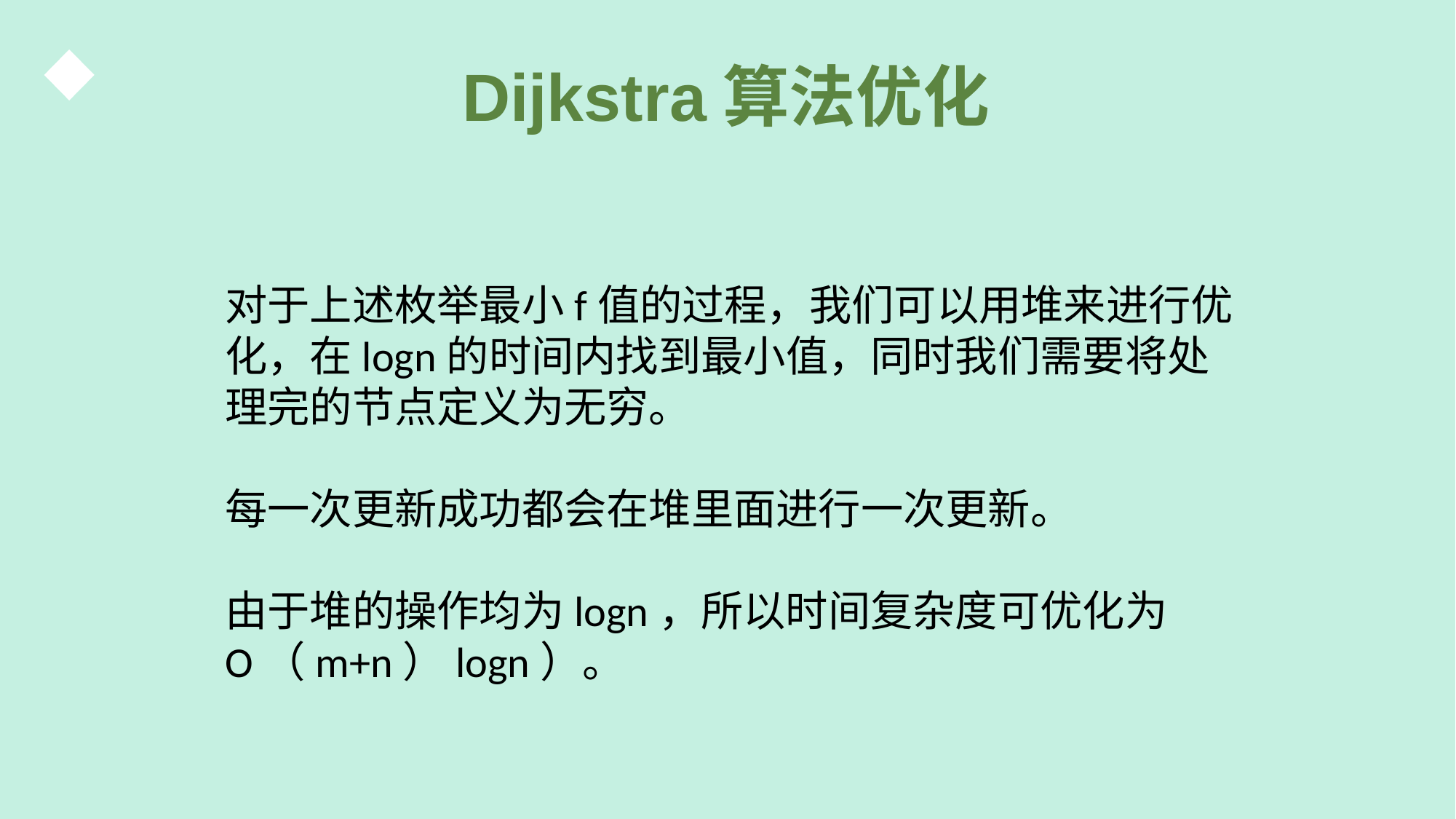

Dijkstra算法优化
对于上述枚举最小f值的过程，我们可以用堆来进行优化，在logn的时间内找到最小值，同时我们需要将处理完的节点定义为无穷。

每一次更新成功都会在堆里面进行一次更新。

由于堆的操作均为logn，所以时间复杂度可优化为O（m+n）logn）。